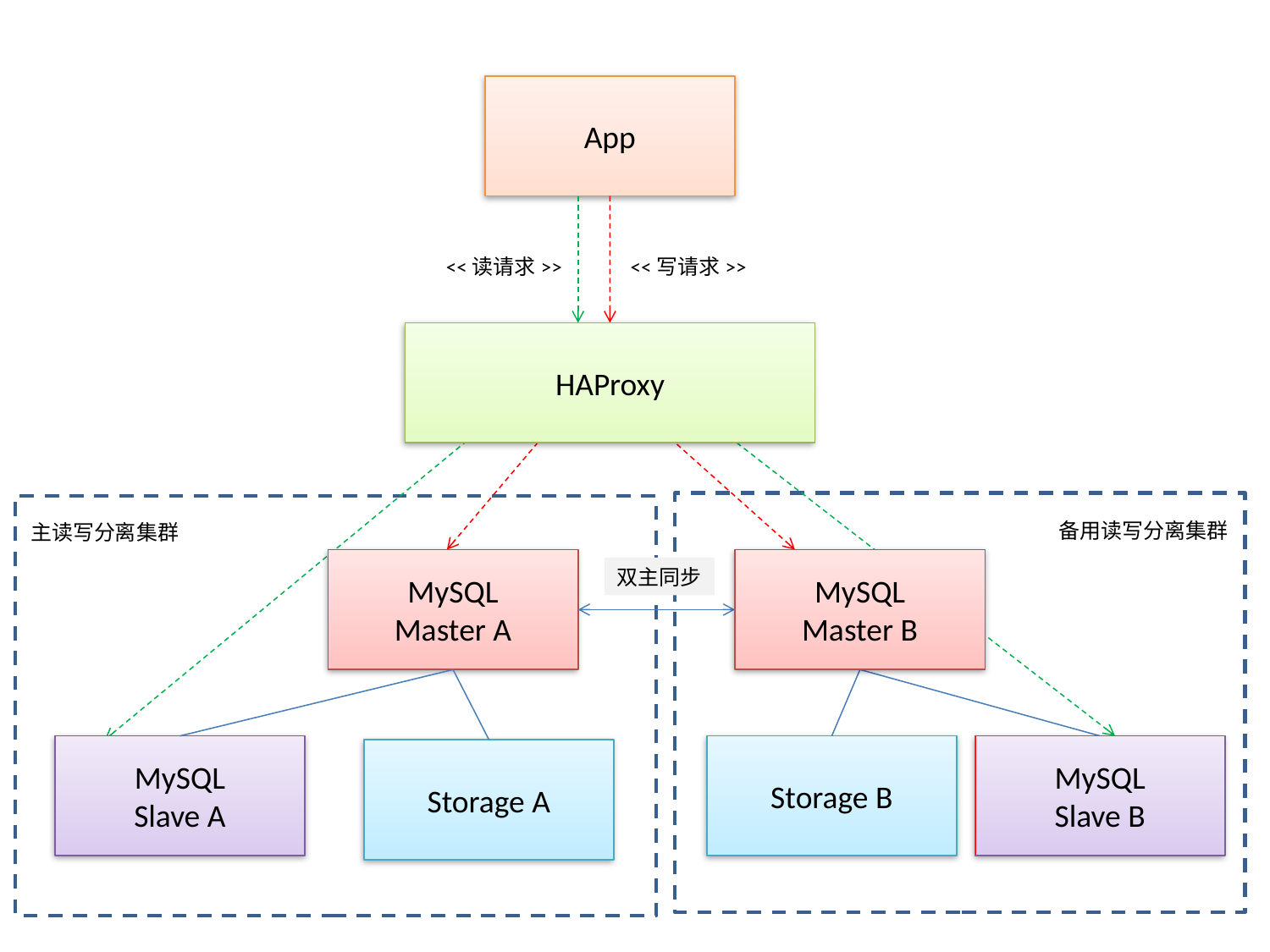

App
<<读请求>>
<<写请求>>
HAProxy

备用读写分离集群
主读写分离集群
MySQL
Master A
MySQL
Master B
双主同步
MySQL
Slave A
Storage B
MySQL
Slave B
Storage A